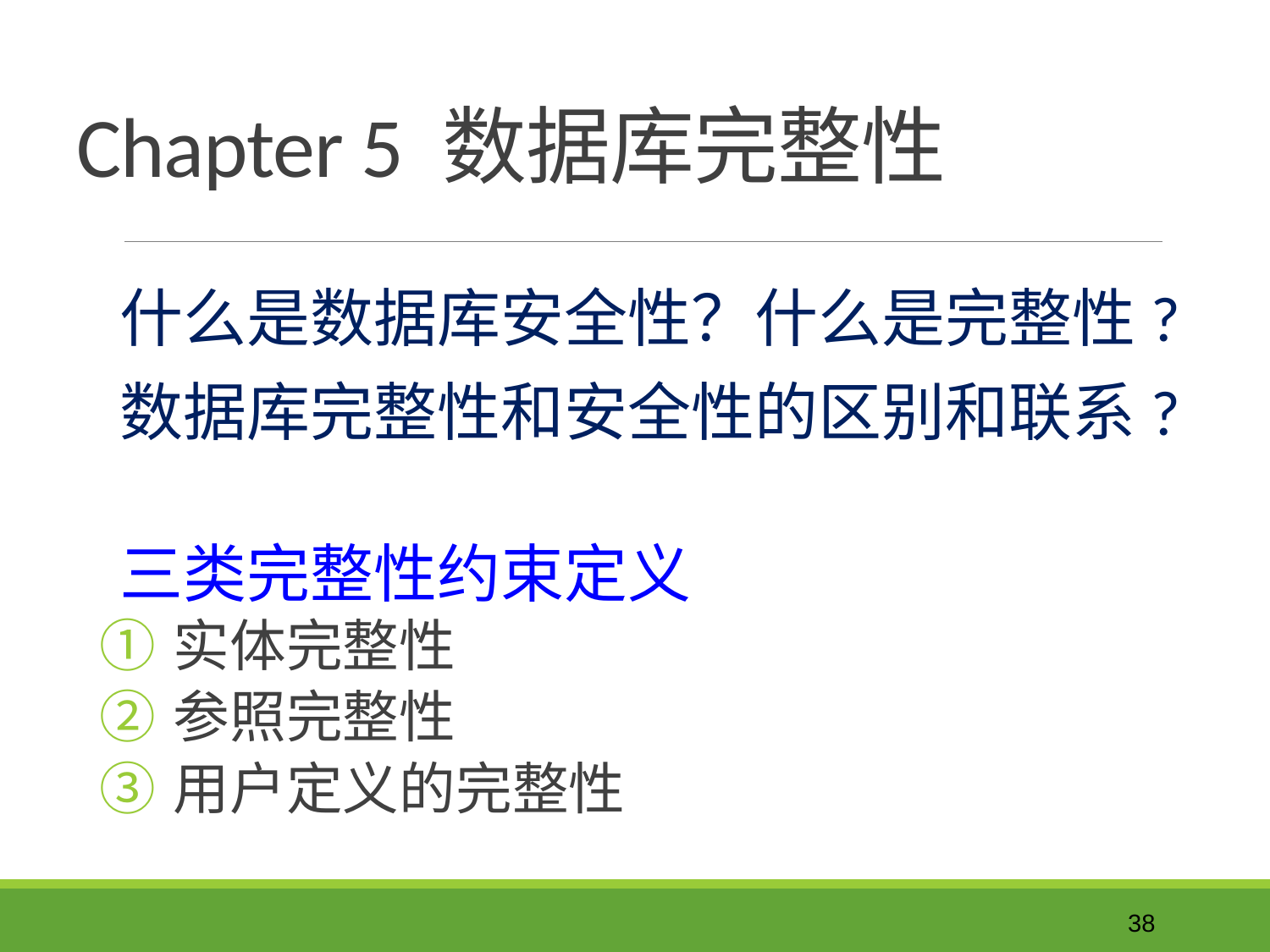

# Chapter 5 数据库完整性
什么是数据库安全性？什么是完整性?
数据库完整性和安全性的区别和联系?
三类完整性约束定义
实体完整性
参照完整性
用户定义的完整性

38